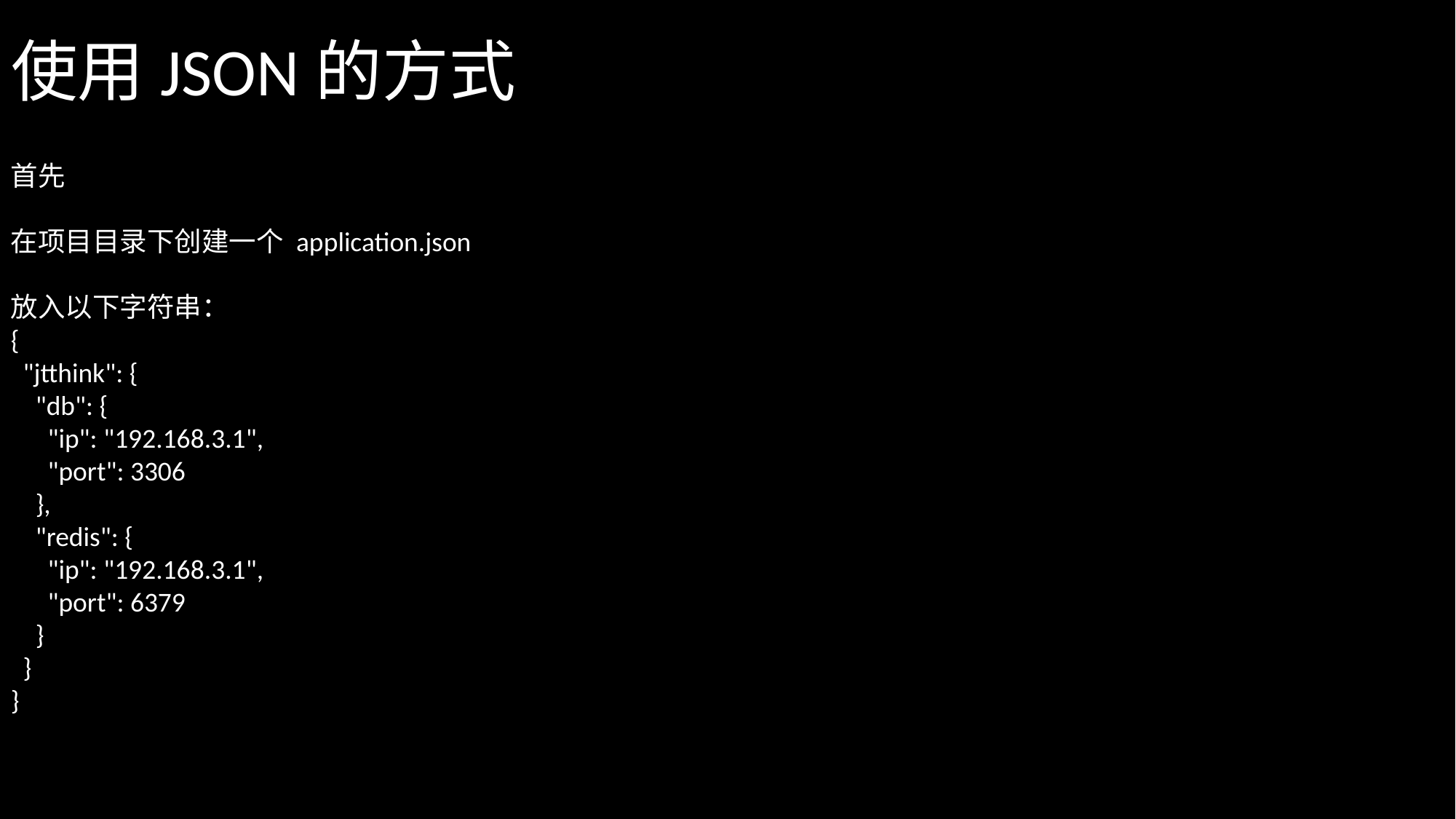

# 使用JSON的方式
首先

在项目目录下创建一个 application.json

放入以下字符串：
{
  "jtthink": {
    "db": {
      "ip": "192.168.3.1",
      "port": 3306
    },
    "redis": {
      "ip": "192.168.3.1",
      "port": 6379
    }
  }
}